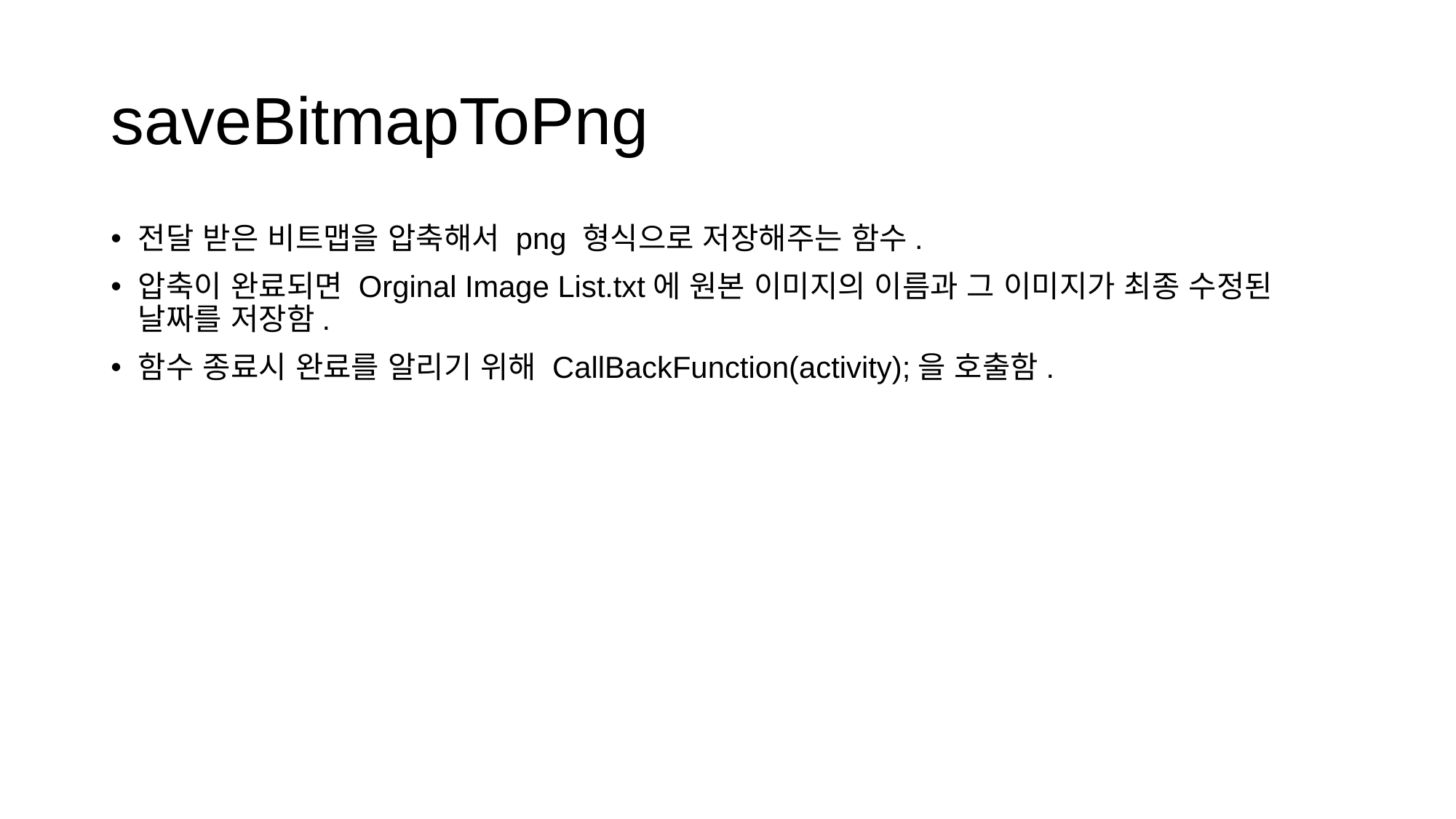

# saveBitmapToPng
전달 받은 비트맵을 압축해서 png 형식으로 저장해주는 함수.
압축이 완료되면 Orginal Image List.txt에 원본 이미지의 이름과 그 이미지가 최종 수정된 날짜를 저장함.
함수 종료시 완료를 알리기 위해 CallBackFunction(activity);을 호출함.